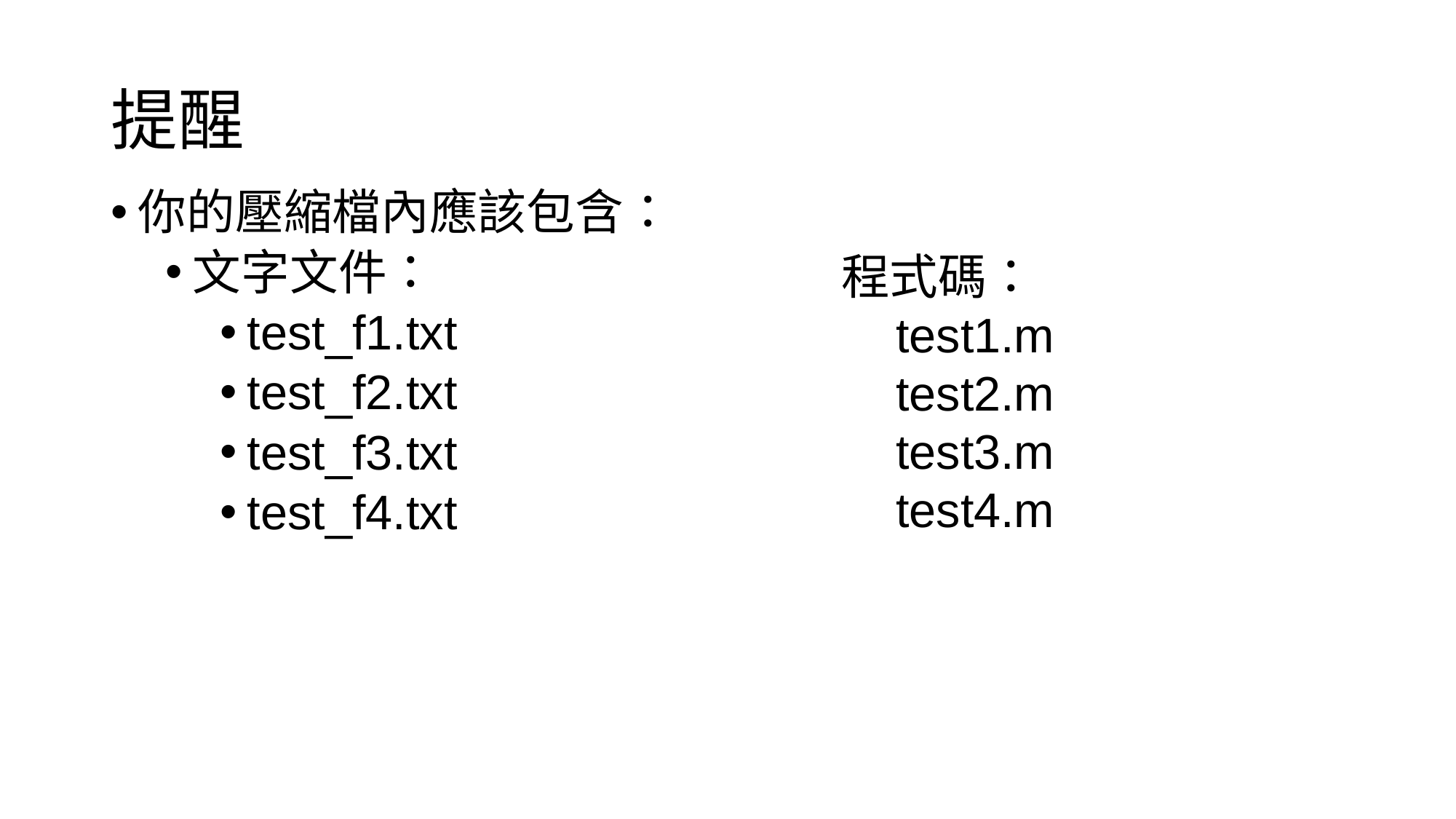

# 提醒
你的壓縮檔內應該包含：
文字文件：
test_f1.txt
test_f2.txt
test_f3.txt
test_f4.txt

程式碼：
test1.m
test2.m
test3.m
test4.m